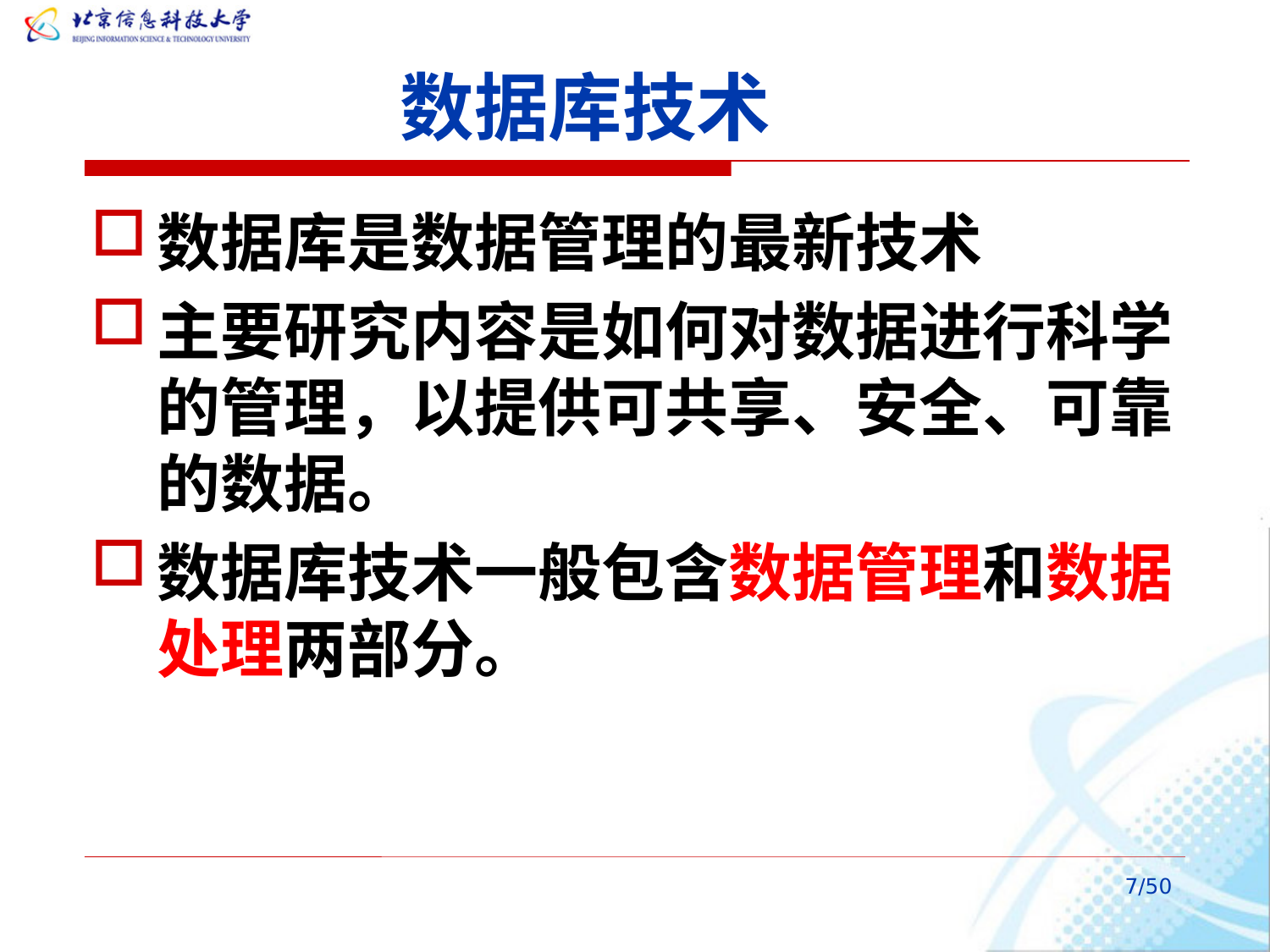

# 数据库技术
数据库是数据管理的最新技术
主要研究内容是如何对数据进行科学的管理，以提供可共享、安全、可靠的数据。
数据库技术一般包含数据管理和数据处理两部分。

7/50